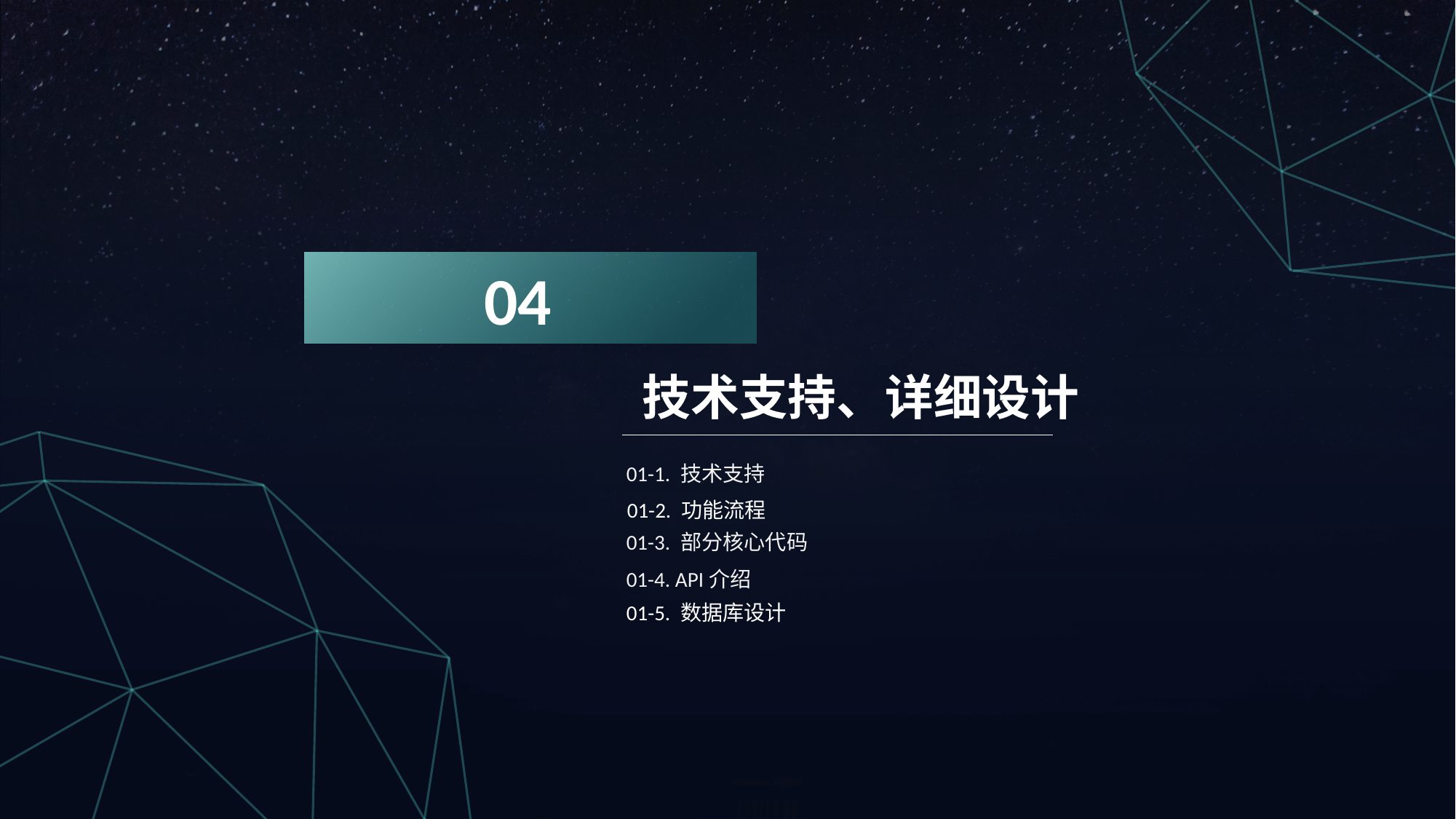

04
技术支持、详细设计

01-1. 技术支持
01-2. 功能流程
01-3. 部分核心代码
01-4. API介绍
01-5. 数据库设计